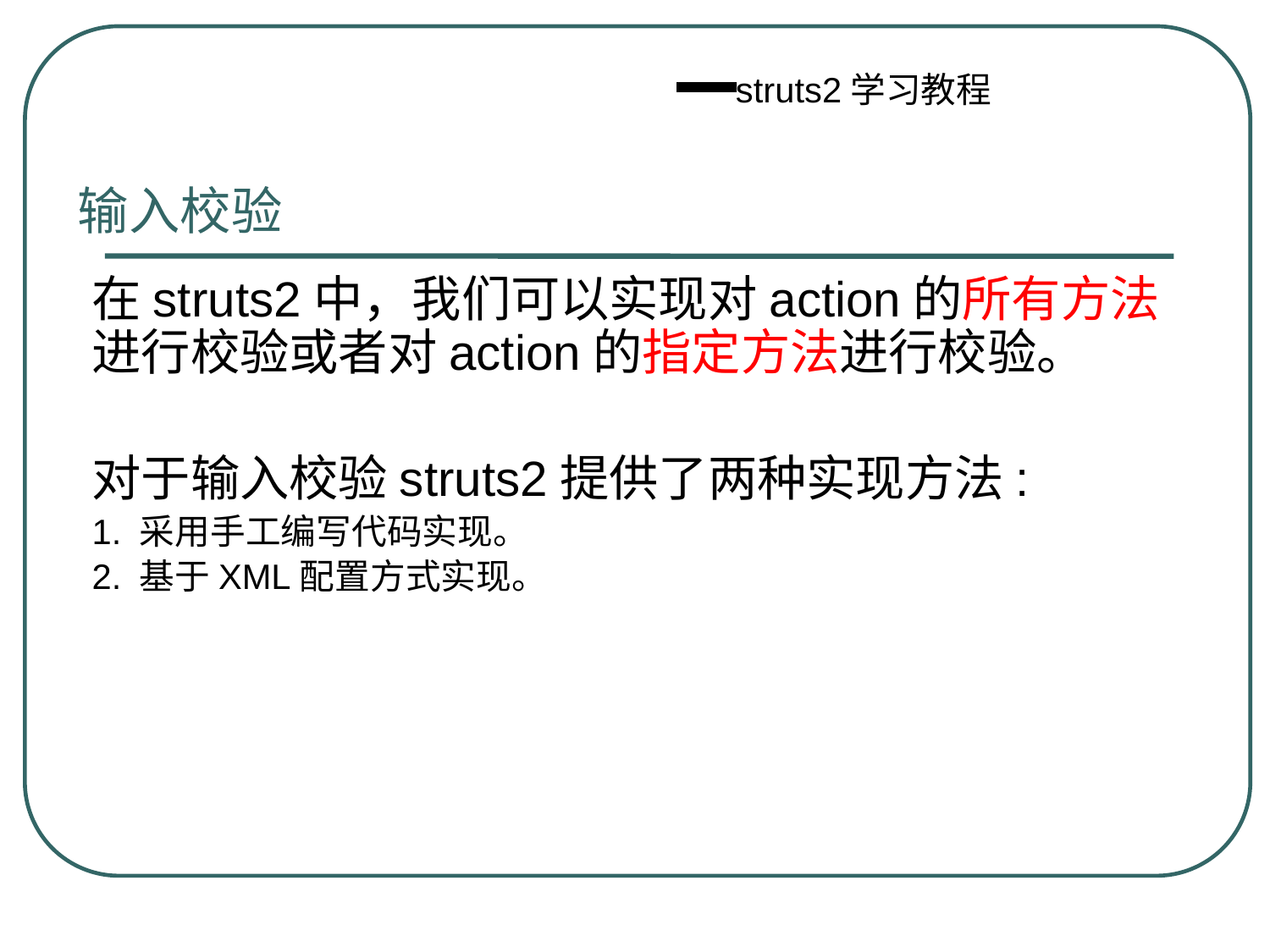

输入校验
在struts2中，我们可以实现对action的所有方法进行校验或者对action的指定方法进行校验。

对于输入校验struts2提供了两种实现方法:
1. 采用手工编写代码实现。
2. 基于XML配置方式实现。